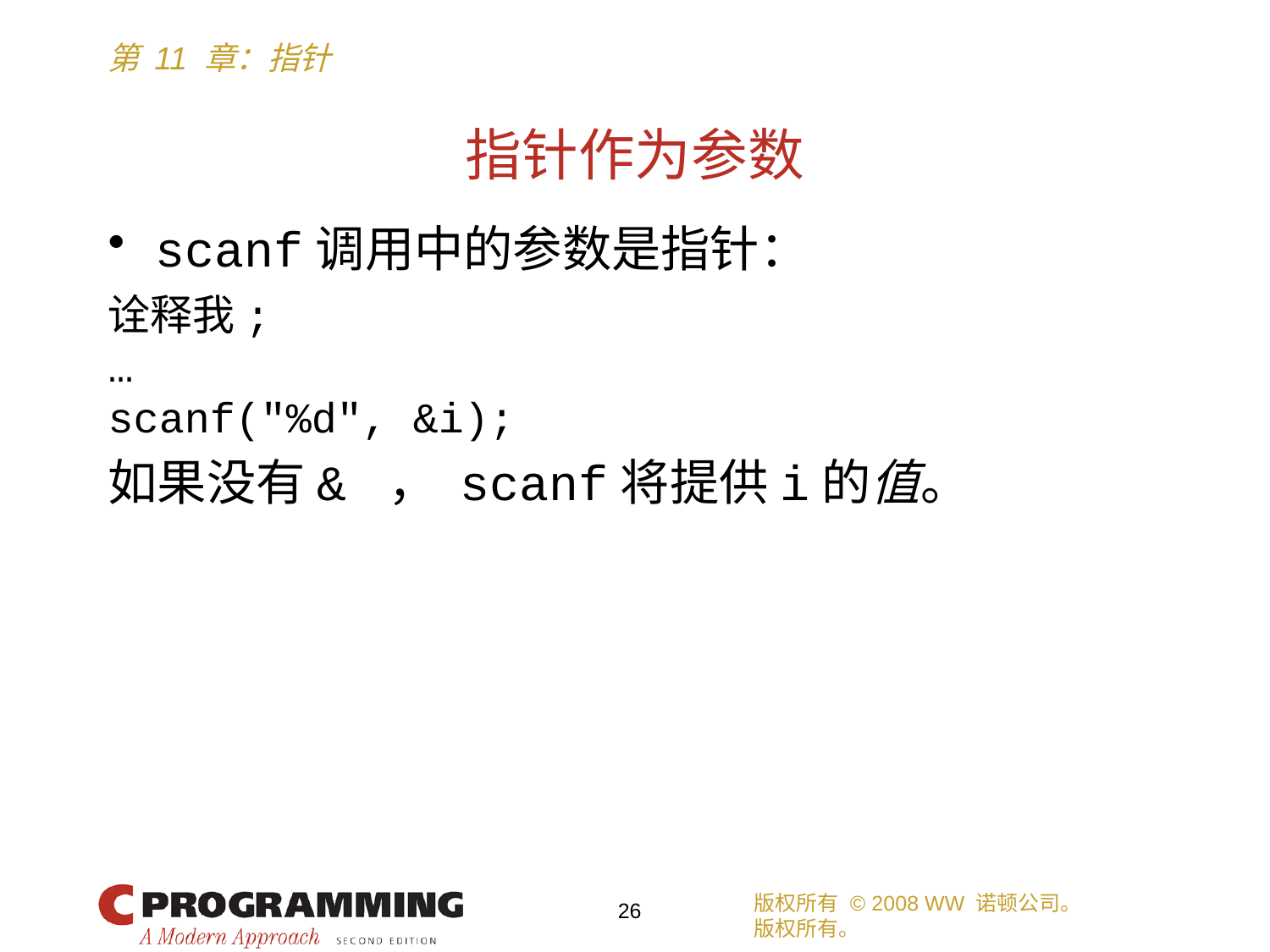

# 指针作为参数
scanf调用中的参数是指针：
诠释我;
…
scanf("%d", &i);
如果没有& ， scanf将提供i的值。
版权所有 © 2008 WW 诺顿公司。
版权所有。
26